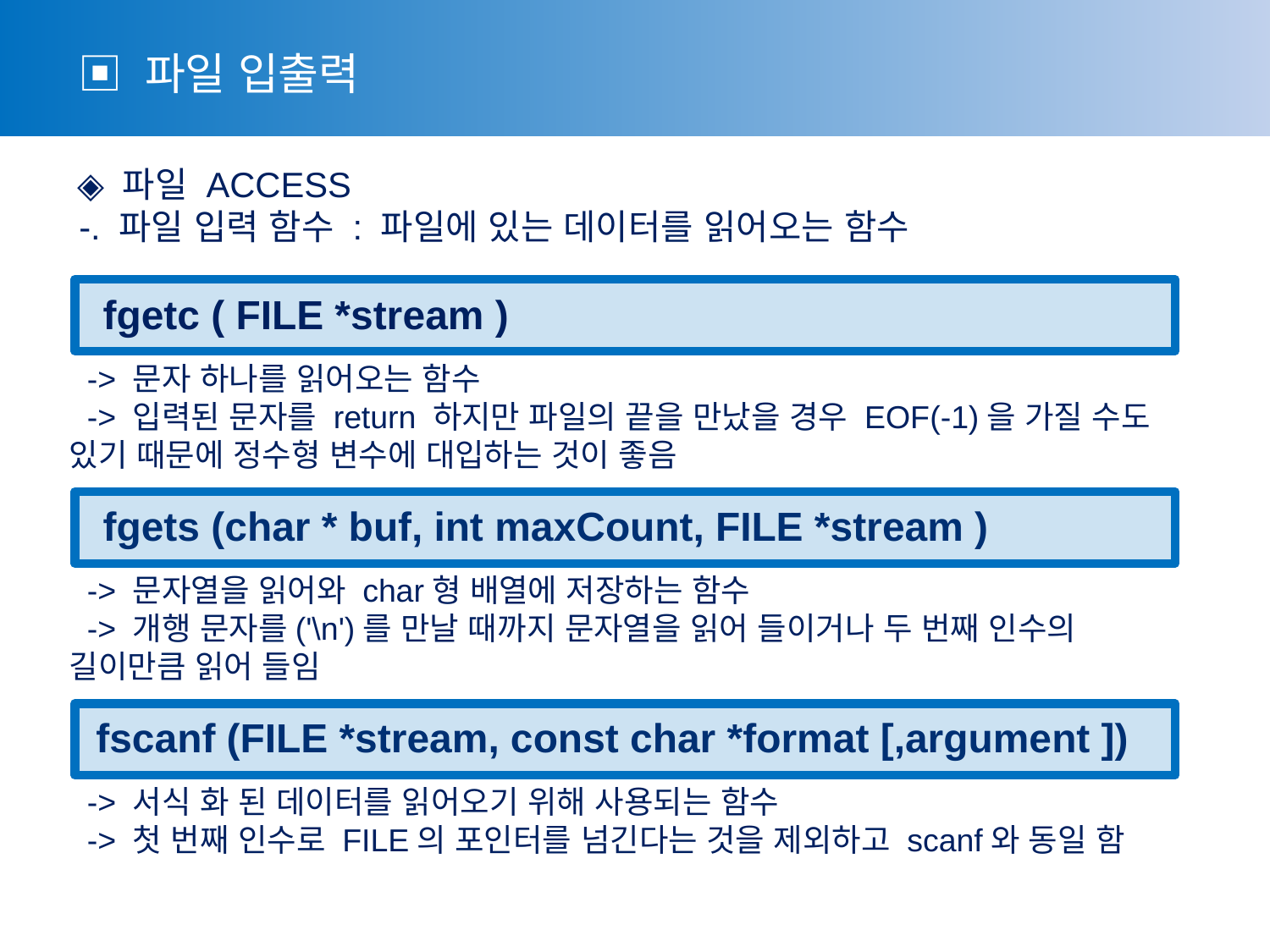

▣ 파일 입출력
 ◈ 파일 ACCESS
 -. 파일 입력 함수 : 파일에 있는 데이터를 읽어오는 함수

   fgetc ( FILE *stream )

  -> 문자 하나를 읽어오는 함수
  -> 입력된 문자를 return 하지만 파일의 끝을 만났을 경우 EOF(-1)을 가질 수도 있기 때문에 정수형 변수에 대입하는 것이 좋음

   fgets (char * buf, int maxCount, FILE *stream )

  -> 문자열을 읽어와 char형 배열에 저장하는 함수
  -> 개행 문자를('\n')를 만날 때까지 문자열을 읽어 들이거나 두 번째 인수의 길이만큼 읽어 들임

   fscanf (FILE *stream, const char *format [,argument ])

  -> 서식 화 된 데이터를 읽어오기 위해 사용되는 함수
  -> 첫 번째 인수로 FILE의 포인터를 넘긴다는 것을 제외하고 scanf와 동일 함